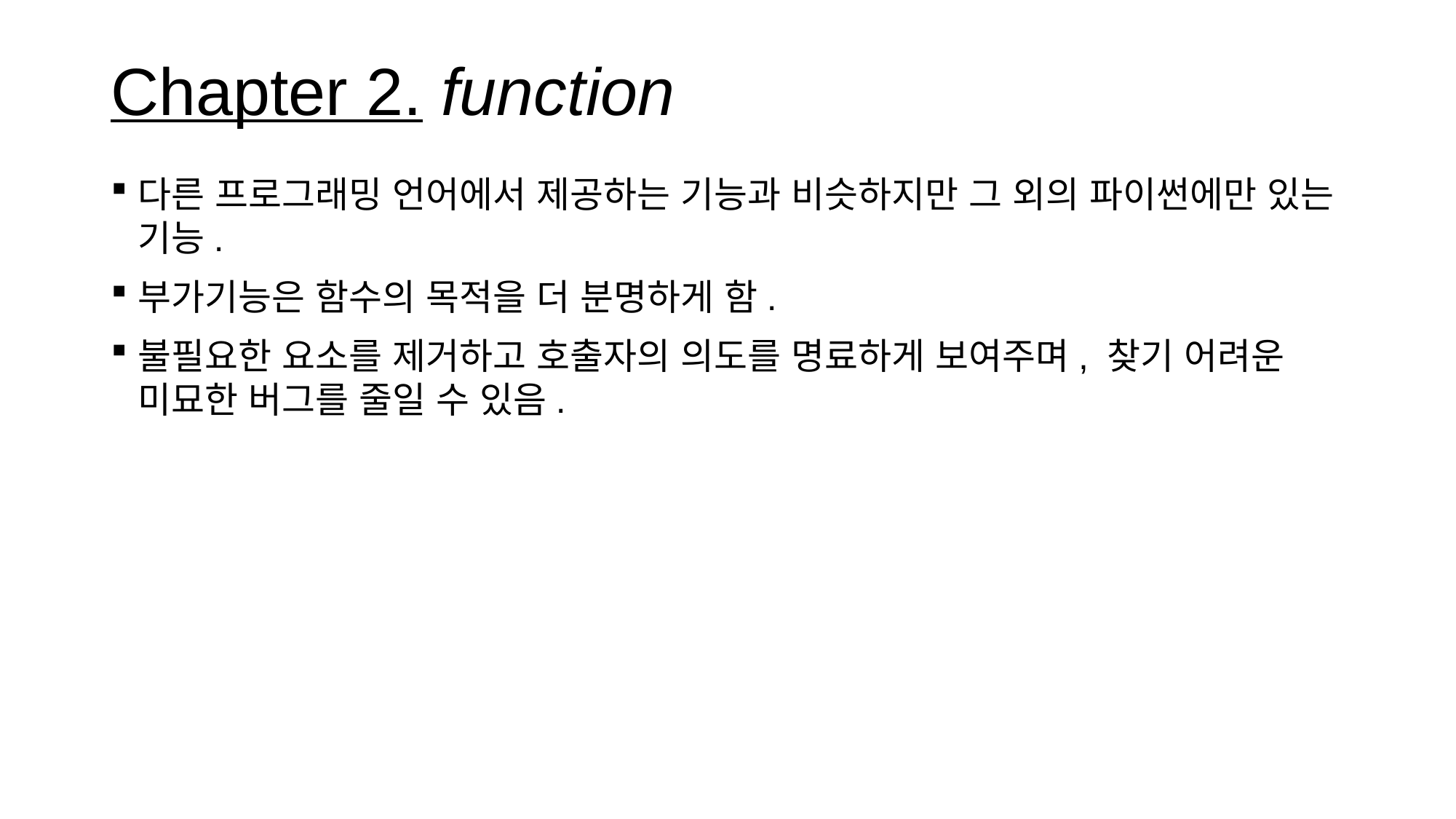

# Chapter 2. function
다른 프로그래밍 언어에서 제공하는 기능과 비슷하지만 그 외의 파이썬에만 있는 기능.
부가기능은 함수의 목적을 더 분명하게 함.
불필요한 요소를 제거하고 호출자의 의도를 명료하게 보여주며, 찾기 어려운 미묘한 버그를 줄일 수 있음.